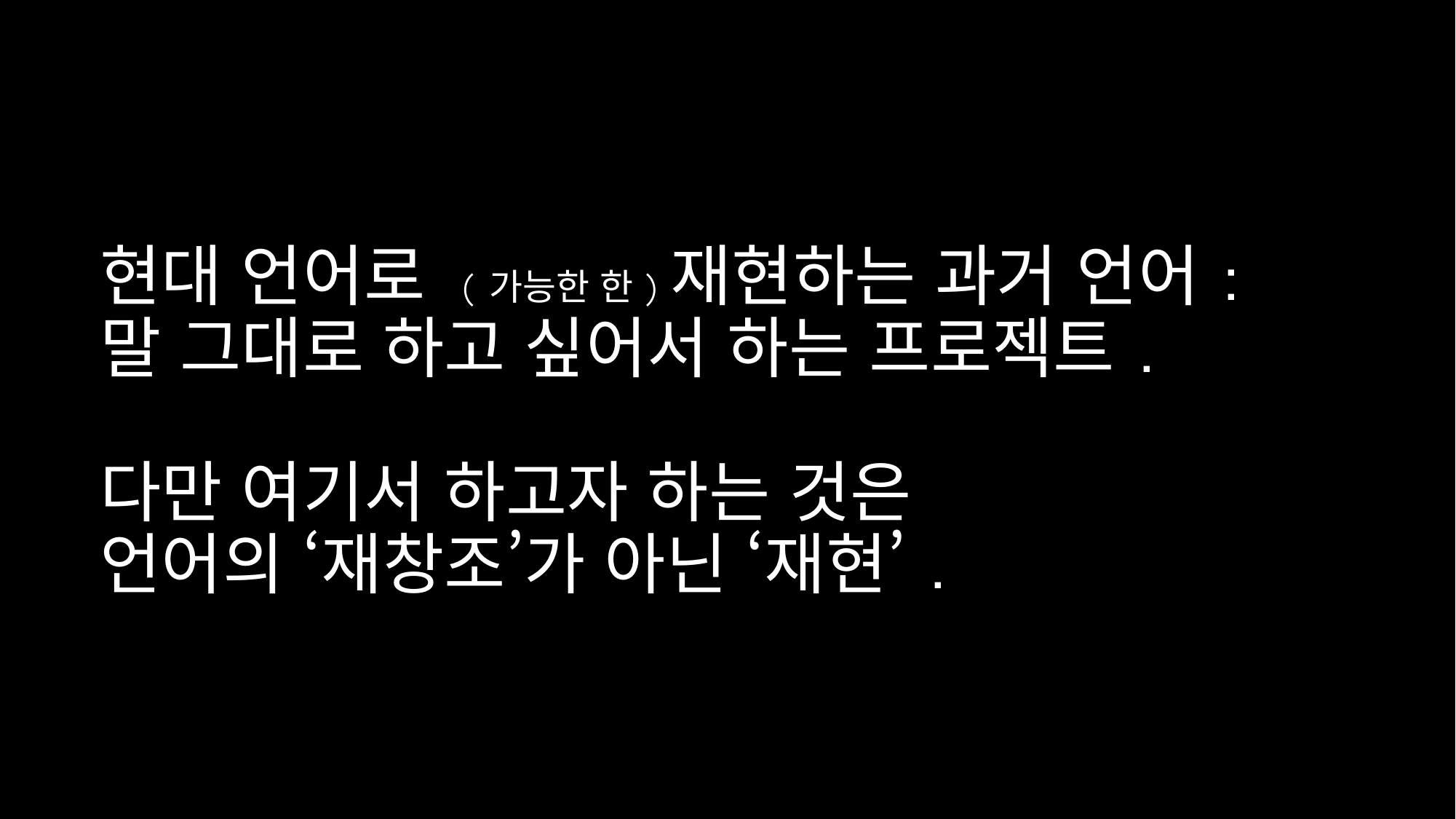

# 현대 언어로 (가능한 한)재현하는 과거 언어: 말 그대로 하고 싶어서 하는 프로젝트. 다만 여기서 하고자 하는 것은 언어의 ‘재창조’가 아닌 ‘재현’.